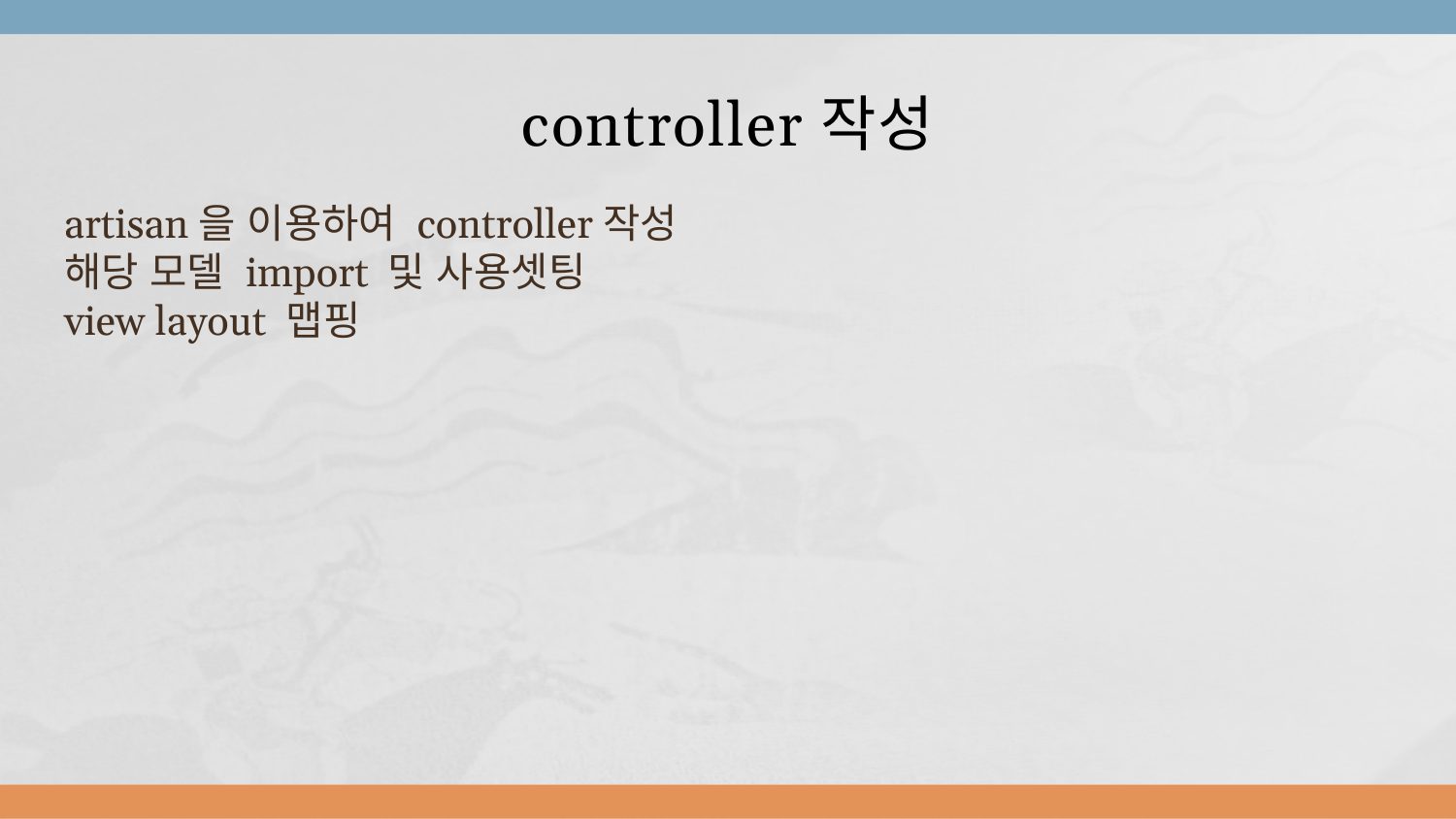

# controller작성
artisan을 이용하여 controller작성
해당 모델 import 및 사용셋팅
view layout 맵핑